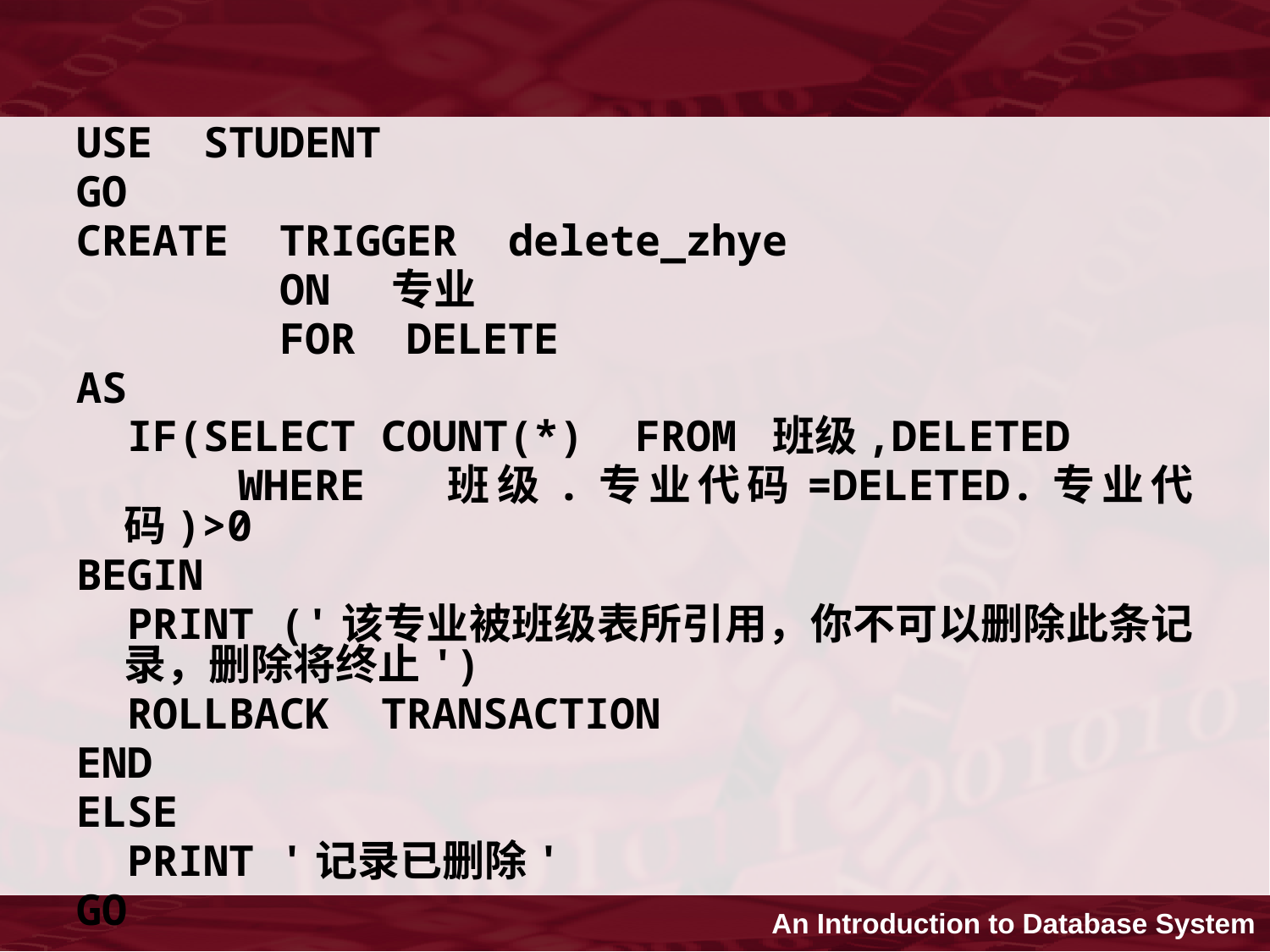

USE  STUDENT
GO
CREATE  TRIGGER  delete_zhye
        ON  专业
        FOR  DELETE
AS
  IF(SELECT COUNT(*)  FROM 班级,DELETED
     WHERE  班级.专业代码=DELETED.专业代码)>0
BEGIN
  PRINT ('该专业被班级表所引用，你不可以删除此条记录，删除将终止')
  ROLLBACK  TRANSACTION
END
ELSE
  PRINT '记录已删除'
GO